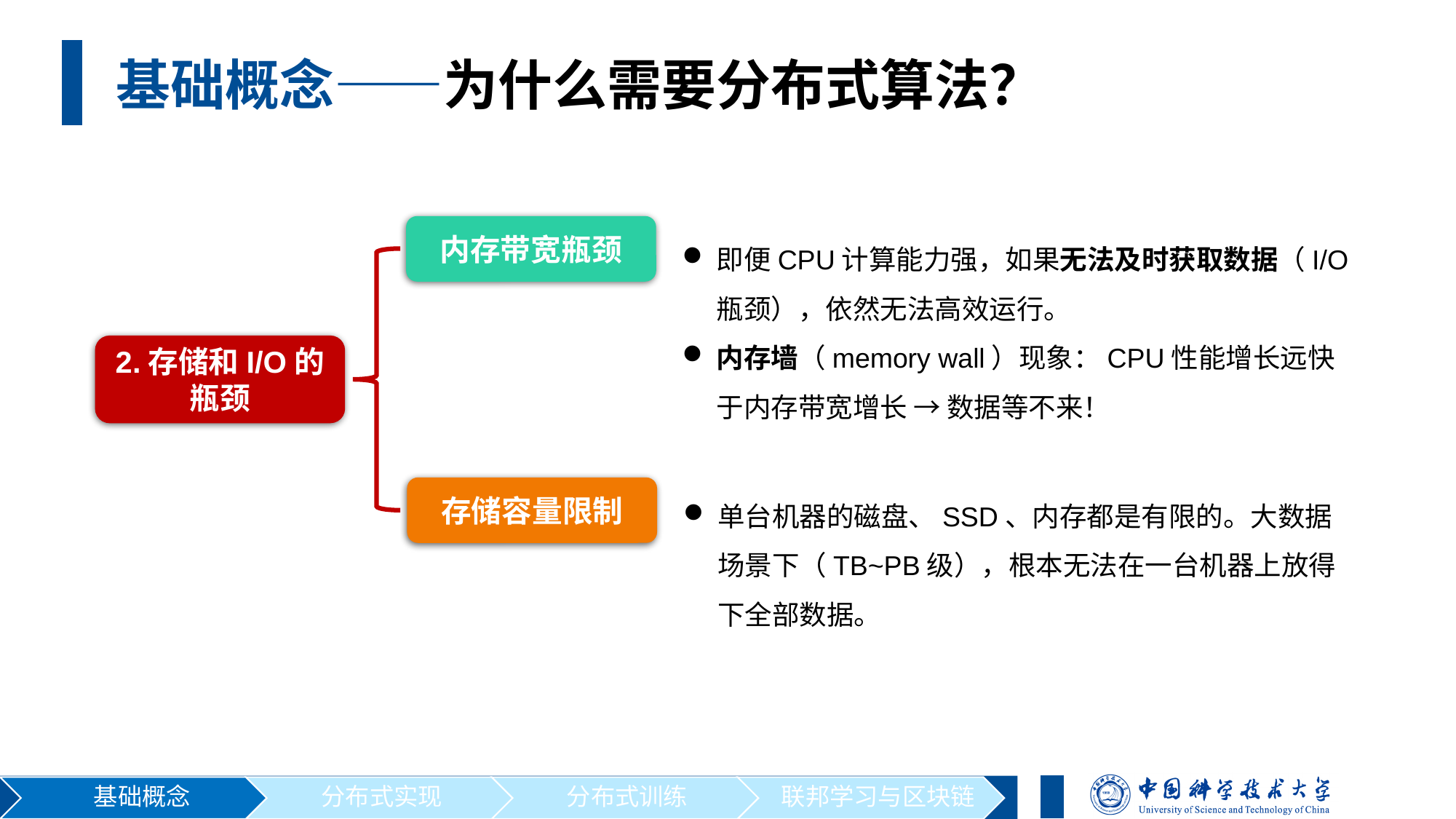

基础概念——为什么需要分布式算法？

内存带宽瓶颈
即便CPU计算能力强，如果无法及时获取数据（I/O瓶颈），依然无法高效运行。
内存墙（memory wall）现象：CPU性能增长远快于内存带宽增长 → 数据等不来！

2.存储和I/O的
瓶颈
存储容量限制
单台机器的磁盘、SSD、内存都是有限的。大数据场景下（TB~PB级），根本无法在一台机器上放得下全部数据。

基础概念

分布式实现

分布式训练

联邦学习与区块链